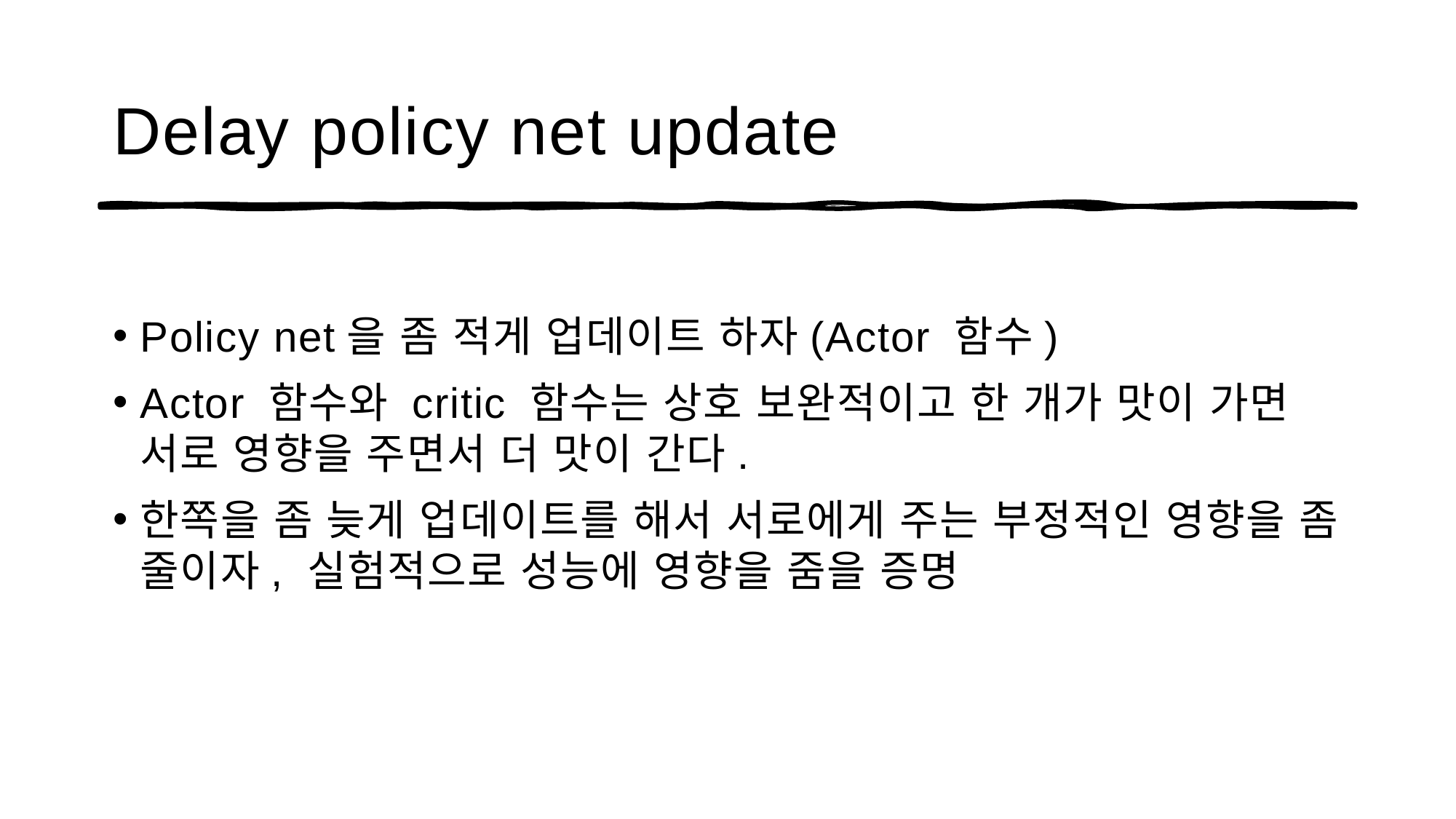

# Delay policy net update

Policy net을 좀 적게 업데이트 하자(Actor 함수)
Actor 함수와 critic 함수는 상호 보완적이고 한 개가 맛이 가면 서로 영향을 주면서 더 맛이 간다.
한쪽을 좀 늦게 업데이트를 해서 서로에게 주는 부정적인 영향을 좀 줄이자, 실험적으로 성능에 영향을 줌을 증명